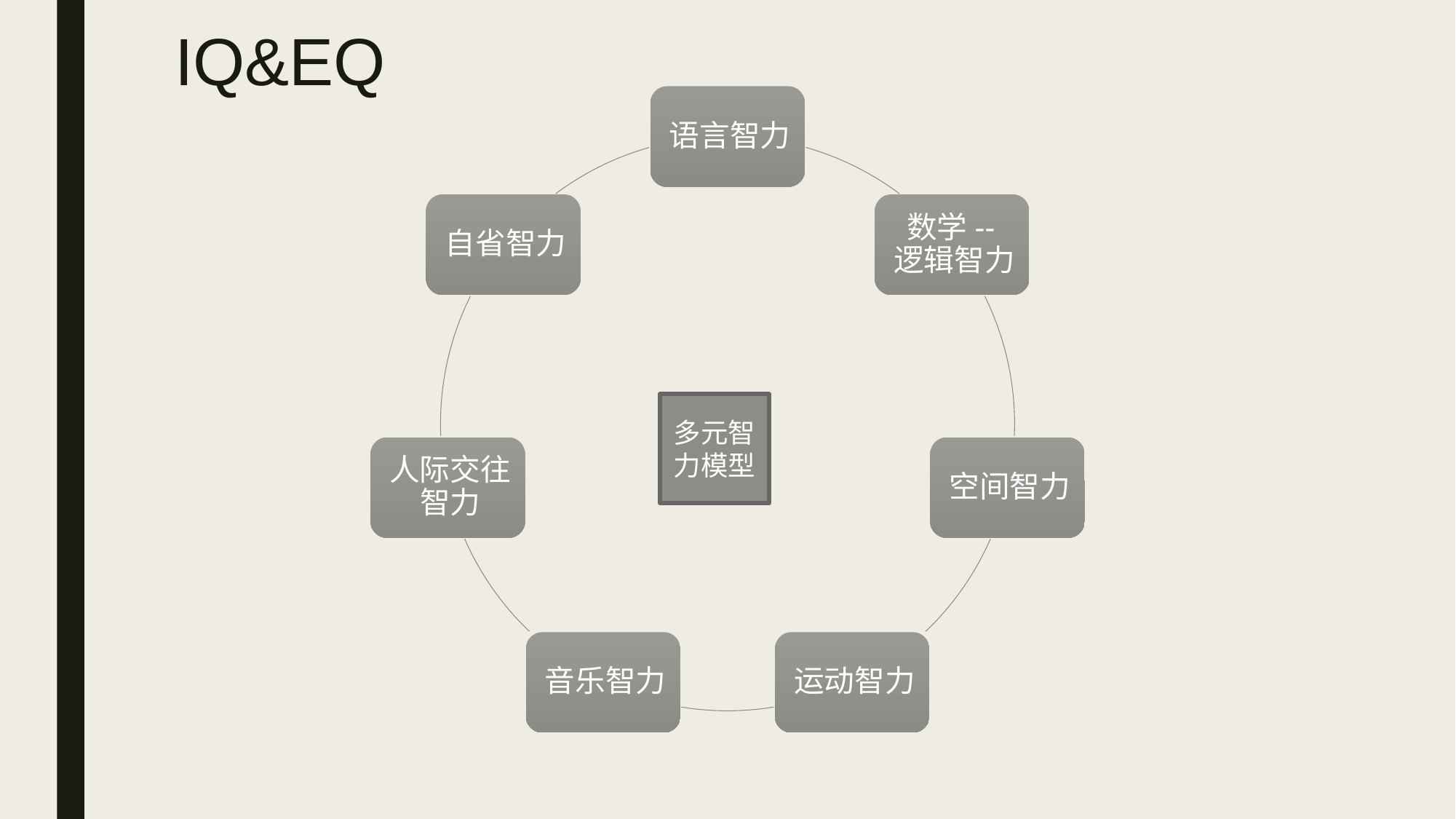

# IQ&EQ
语言智力
数学--逻辑智力
空间智力
运动智力
音乐智力
人际交往智力
自省智力
多元智力模型